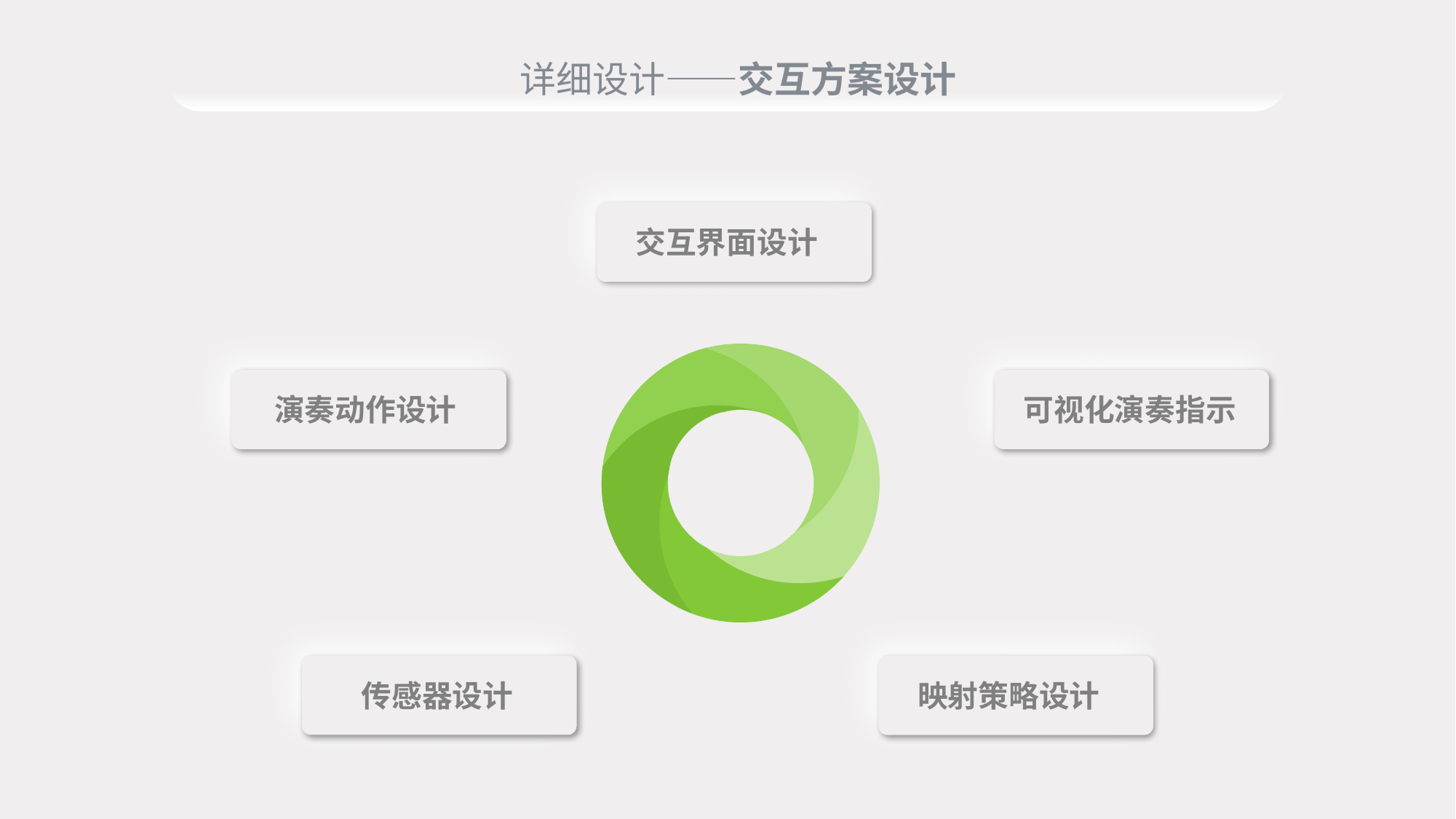

详细设计——交互方案设计

交互界面设计

可视化演奏指示

演奏动作设计

传感器设计

映射策略设计